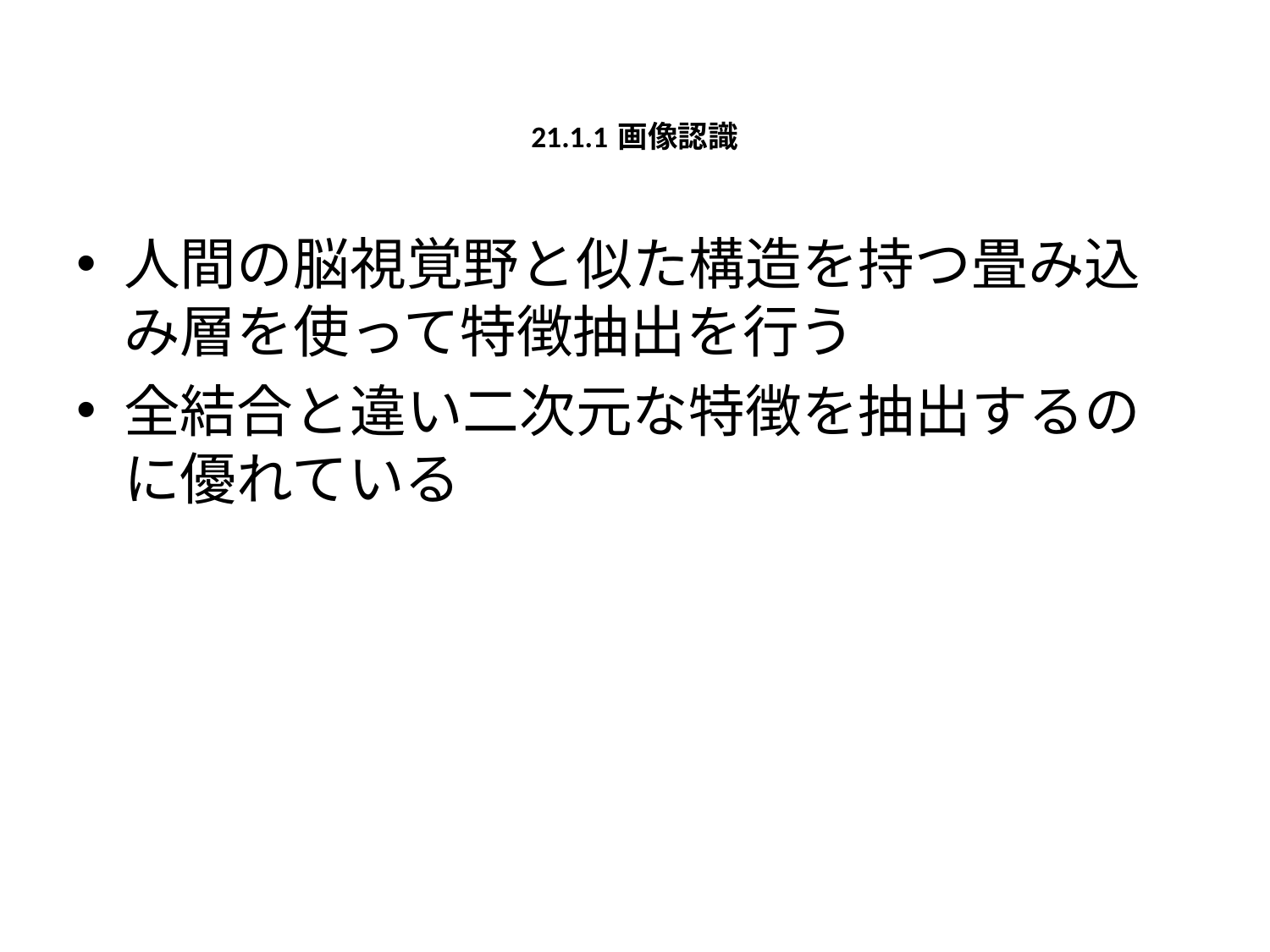

# 21.1.1 画像認識
人間の脳視覚野と似た構造を持つ畳み込み層を使って特徴抽出を行う
全結合と違い二次元な特徴を抽出するのに優れている